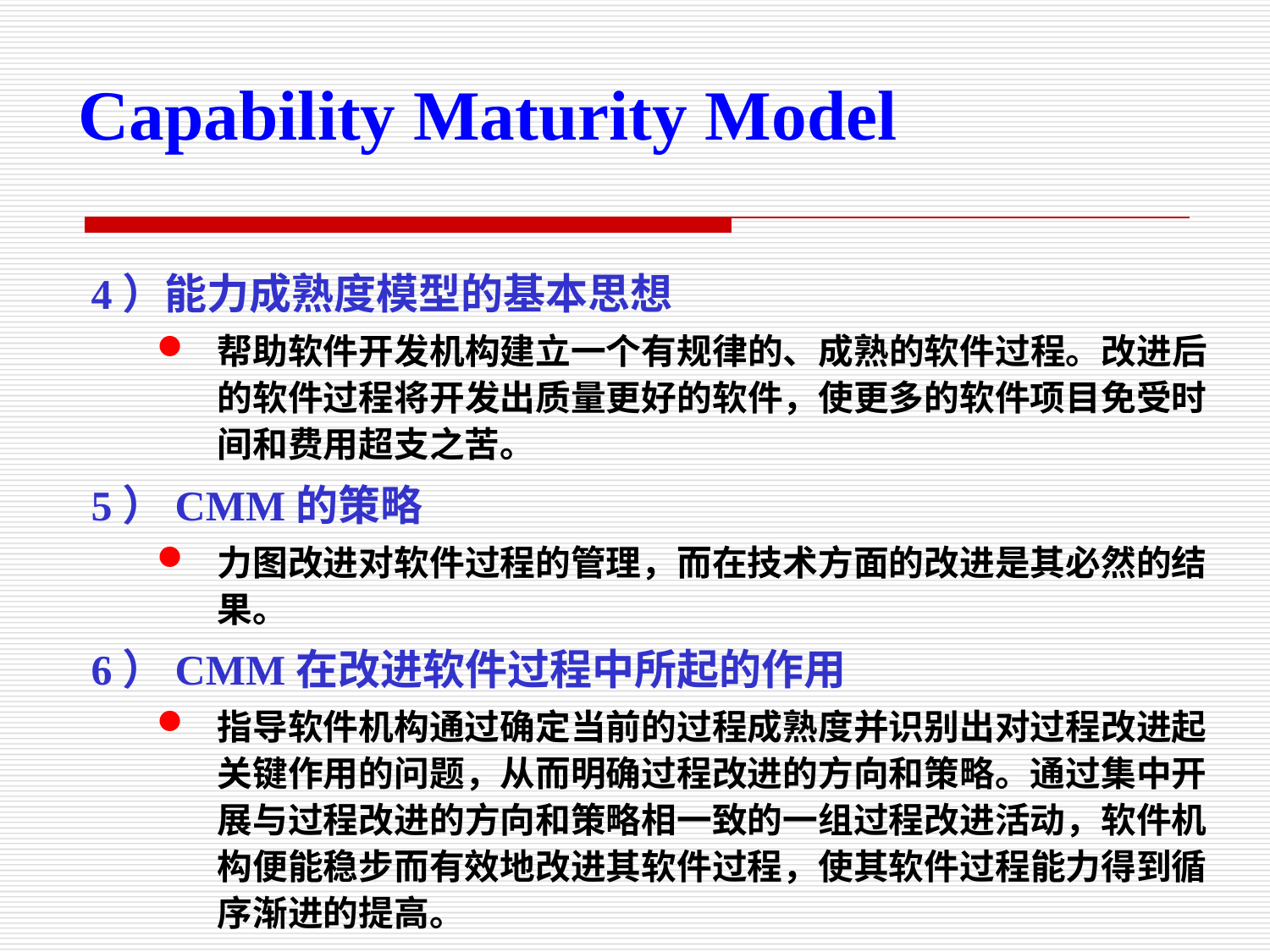

Capability Maturity Model
4）能力成熟度模型的基本思想
帮助软件开发机构建立一个有规律的、成熟的软件过程。改进后的软件过程将开发出质量更好的软件，使更多的软件项目免受时间和费用超支之苦。
5）CMM的策略
力图改进对软件过程的管理，而在技术方面的改进是其必然的结果。
6）CMM在改进软件过程中所起的作用
指导软件机构通过确定当前的过程成熟度并识别出对过程改进起关键作用的问题，从而明确过程改进的方向和策略。通过集中开展与过程改进的方向和策略相一致的一组过程改进活动，软件机构便能稳步而有效地改进其软件过程，使其软件过程能力得到循序渐进的提高。